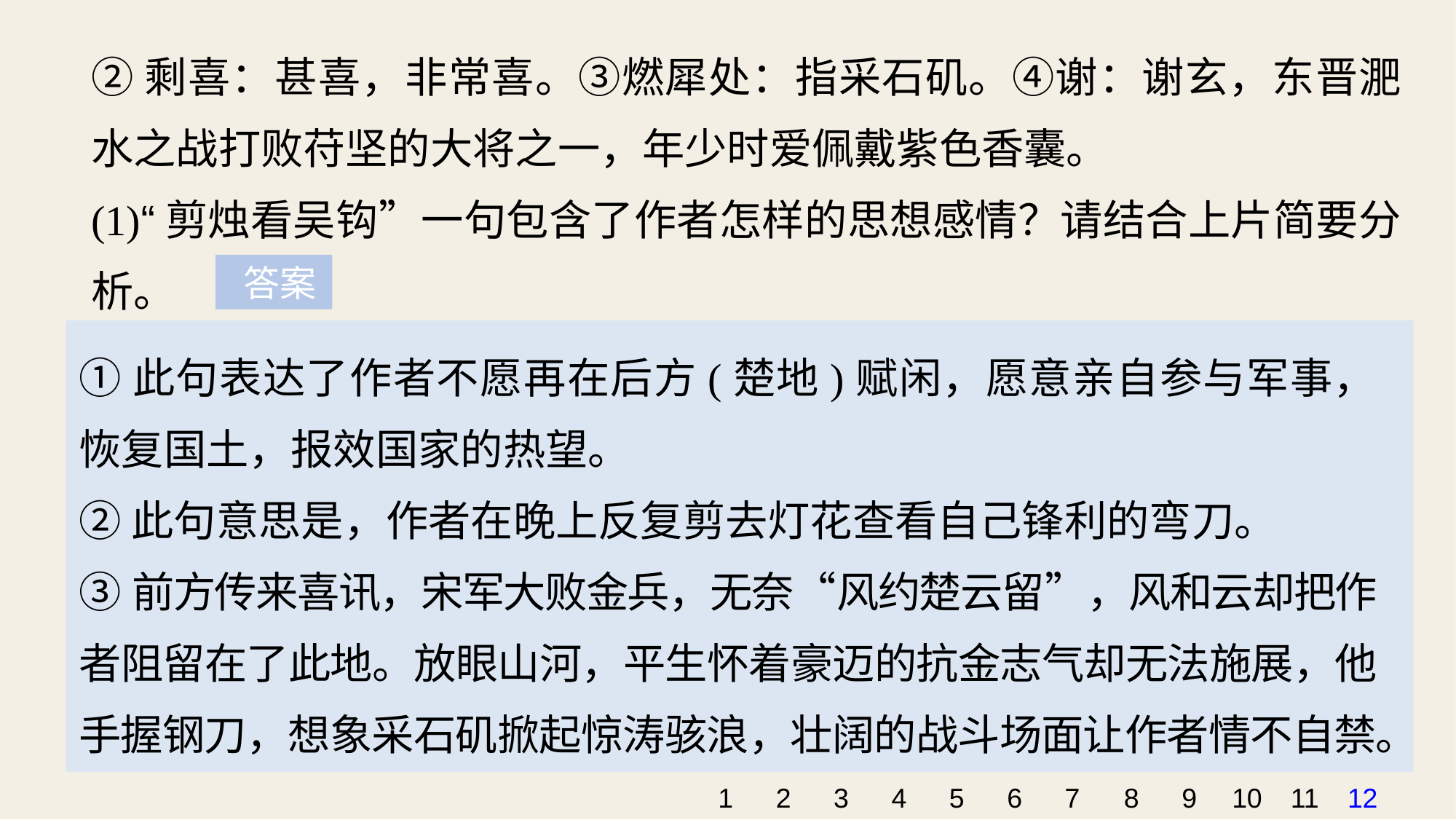

②剩喜：甚喜，非常喜。③燃犀处：指采石矶。④谢：谢玄，东晋淝水之战打败苻坚的大将之一，年少时爱佩戴紫色香囊。
(1)“剪烛看吴钩”一句包含了作者怎样的思想感情？请结合上片简要分析。
 答案

①此句表达了作者不愿再在后方(楚地)赋闲，愿意亲自参与军事，恢复国土，报效国家的热望。
②此句意思是，作者在晚上反复剪去灯花查看自己锋利的弯刀。
③前方传来喜讯，宋军大败金兵，无奈“风约楚云留”，风和云却把作者阻留在了此地。放眼山河，平生怀着豪迈的抗金志气却无法施展，他手握钢刀，想象采石矶掀起惊涛骇浪，壮阔的战斗场面让作者情不自禁。
1
2
3
4
5
6
7
8
9
10
11
12